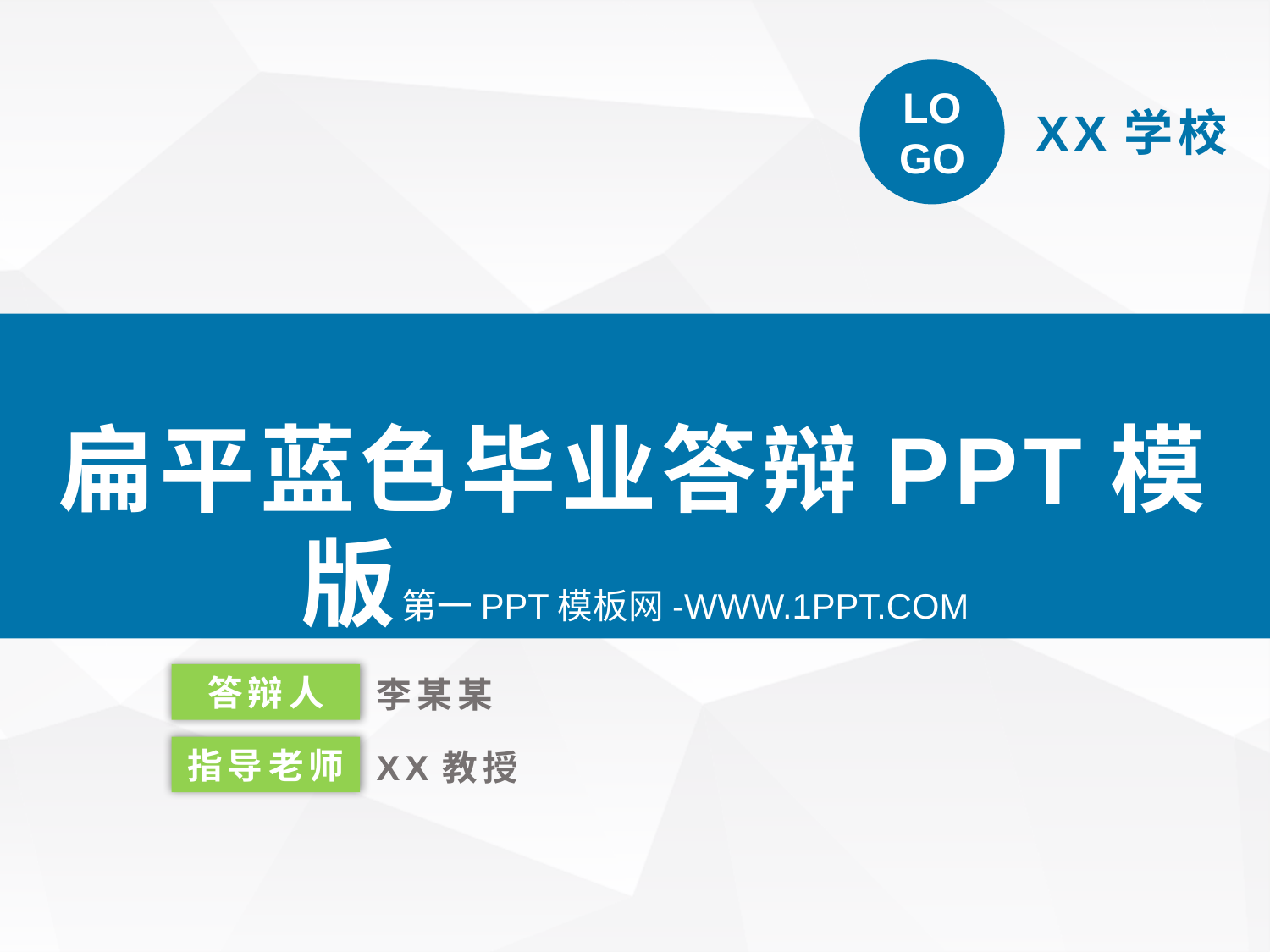

LOGO
XX学校

我们毕业啦
其实是答辩的标题地方
扁平蓝色毕业答辩PPT模版第一PPT模板网-WWW.1PPT.COM
答辩人
李某某
指导老师
XX教授